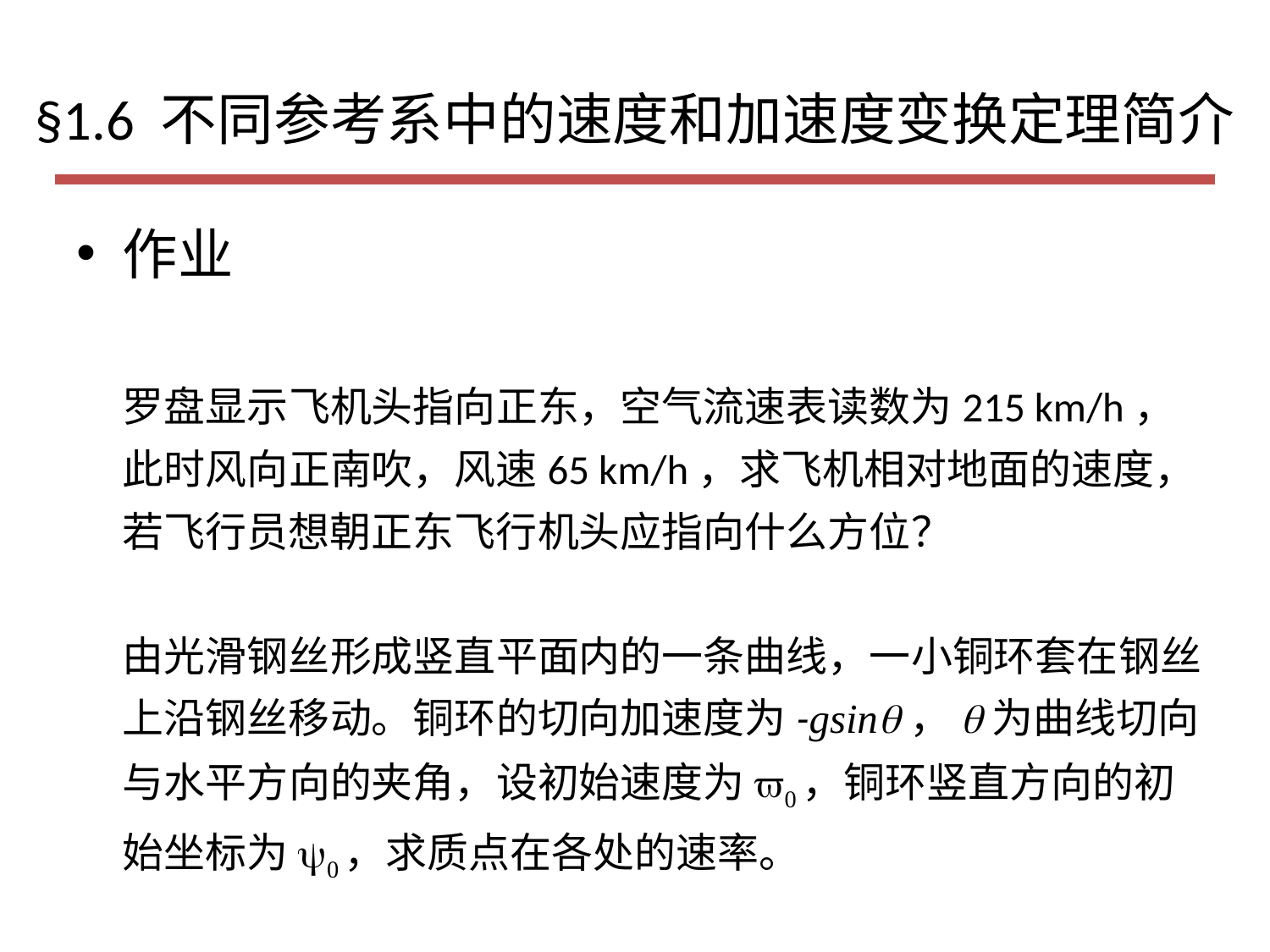

# §1.6 不同参考系中的速度和加速度变换定理简介
作业
罗盘显示飞机头指向正东，空气流速表读数为215 km/h，此时风向正南吹，风速65 km/h，求飞机相对地面的速度，若飞行员想朝正东飞行机头应指向什么方位？
由光滑钢丝形成竖直平面内的一条曲线，一小铜环套在钢丝上沿钢丝移动。铜环的切向加速度为-gsinθ，θ为曲线切向与水平方向的夹角，设初始速度为v0，铜环竖直方向的初始坐标为y0，求质点在各处的速率。